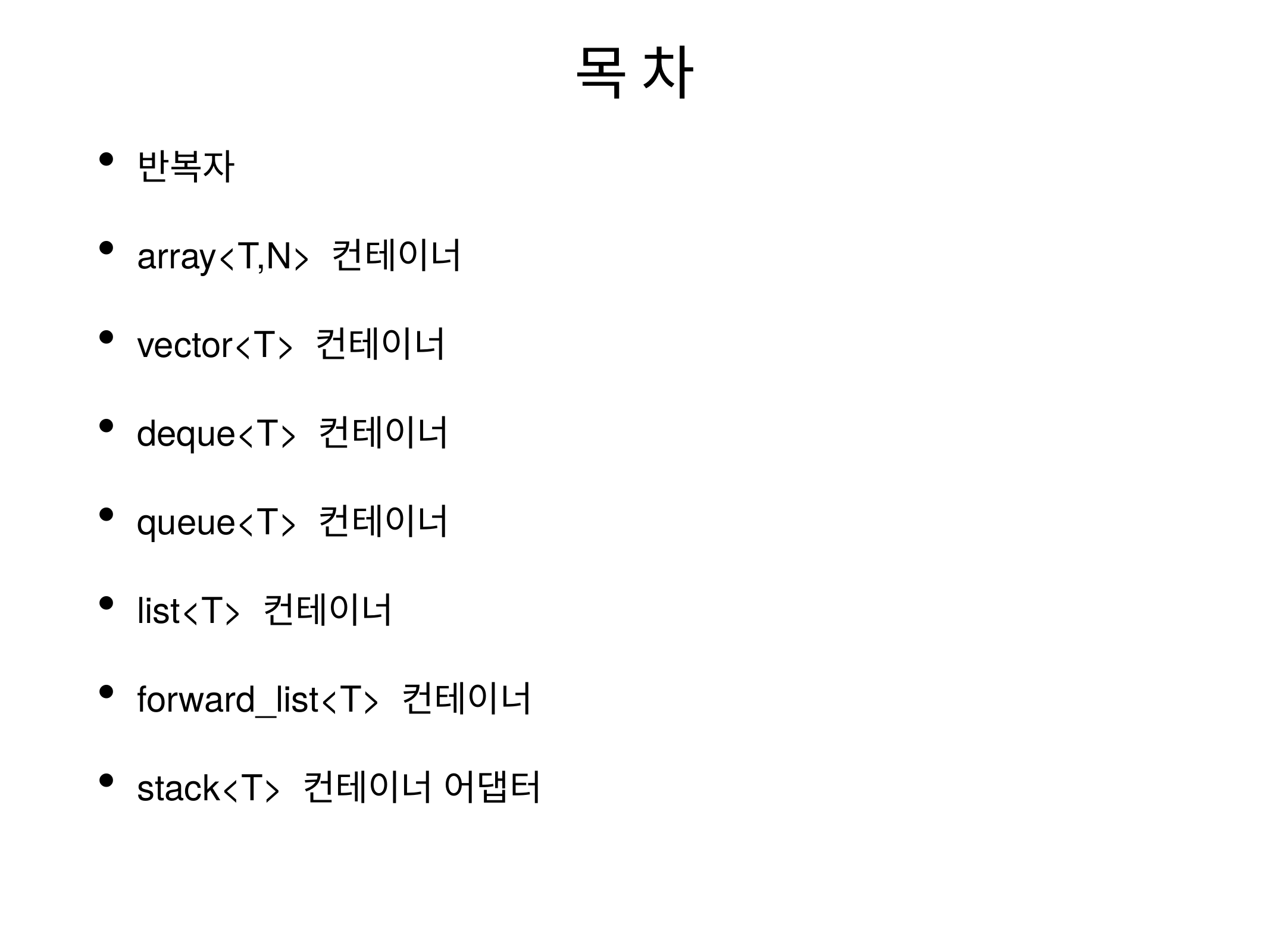

목 차
반복자
array<T,N> 컨테이너
vector<T> 컨테이너
deque<T> 컨테이너
queue<T> 컨테이너
list<T> 컨테이너
forward_list<T> 컨테이너
stack<T> 컨테이너 어댑터